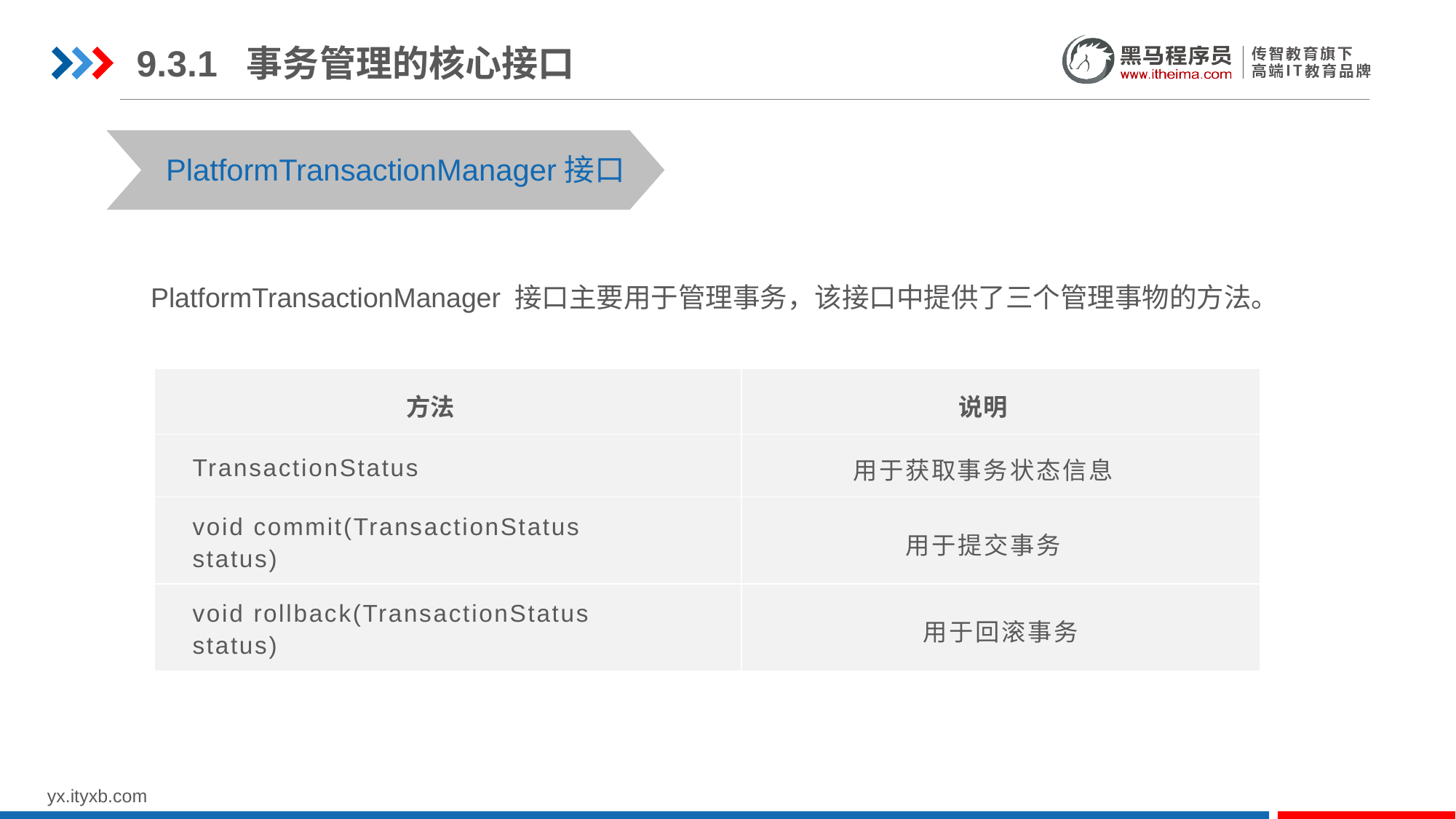

9.3.1  事务管理的核心接口

PlatformTransactionManager接口
PlatformTransactionManager 接口主要用于管理事务，该接口中提供了三个管理事物的方法。
| 方法 | 说明 |
| --- | --- |
| TransactionStatus | 用于获取事务状态信息 |
| void commit(TransactionStatus status) | 用于提交事务 |
| void rollback(TransactionStatus status) | 用于回滚事务 |